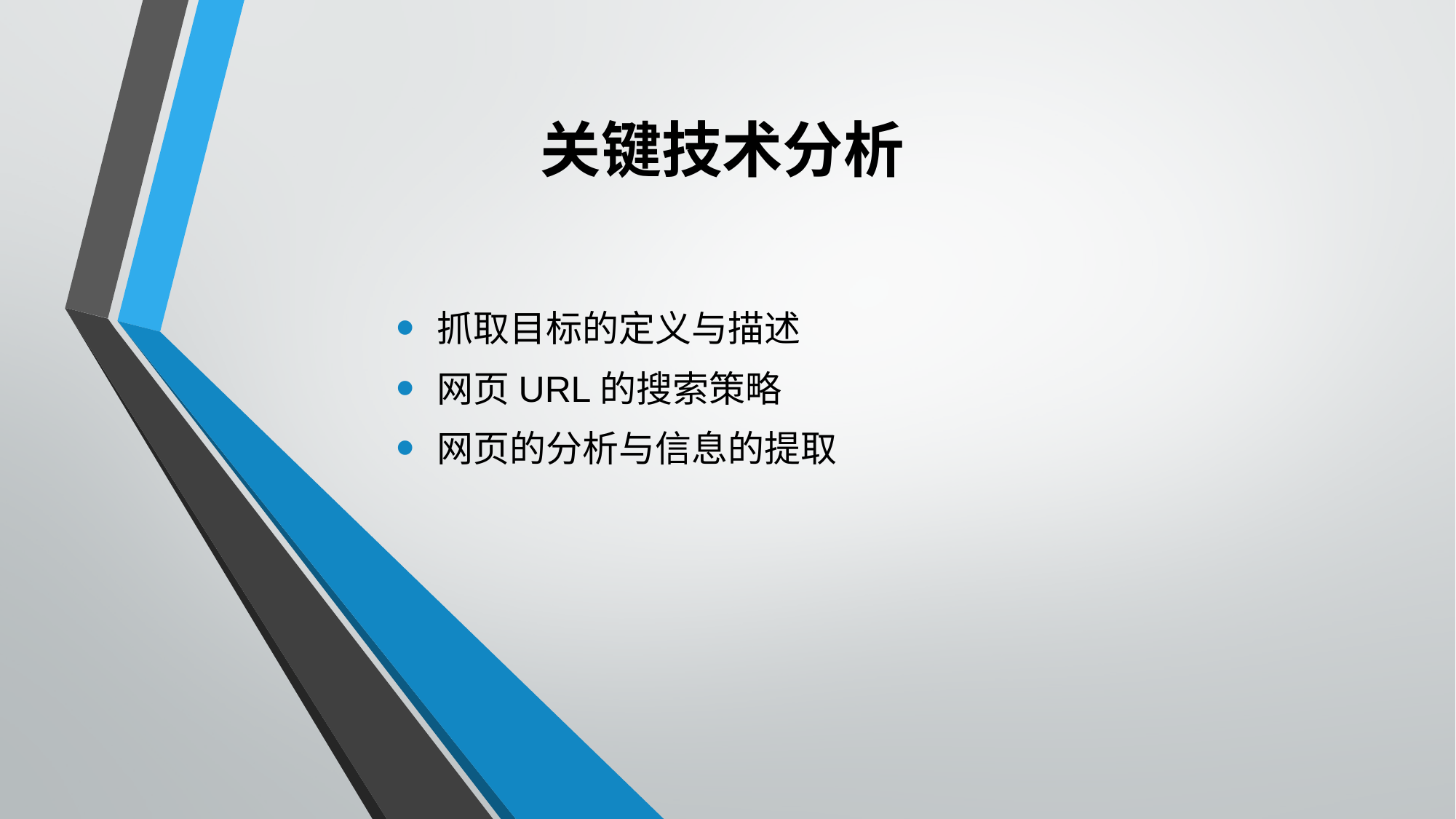

关键技术分析
抓取目标的定义与描述
网页URL的搜索策略
网页的分析与信息的提取